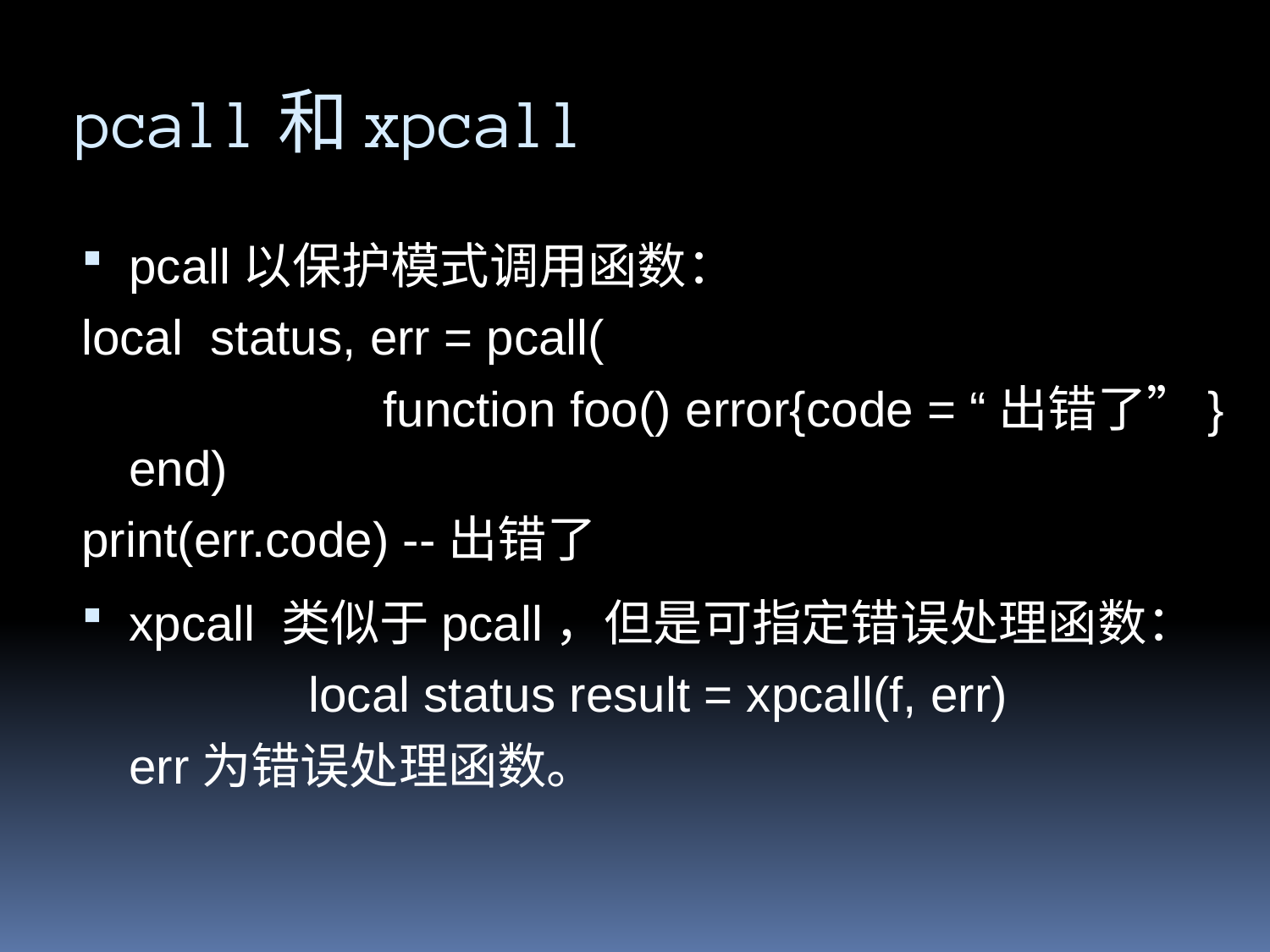

# pcall和xpcall
pcall以保护模式调用函数：
local  status, err = pcall(
			function foo() error{code = “出错了”} end)
print(err.code) --出错了
xpcall 类似于pcall，但是可指定错误处理函数：
	local status result = xpcall(f, err)
	err为错误处理函数。